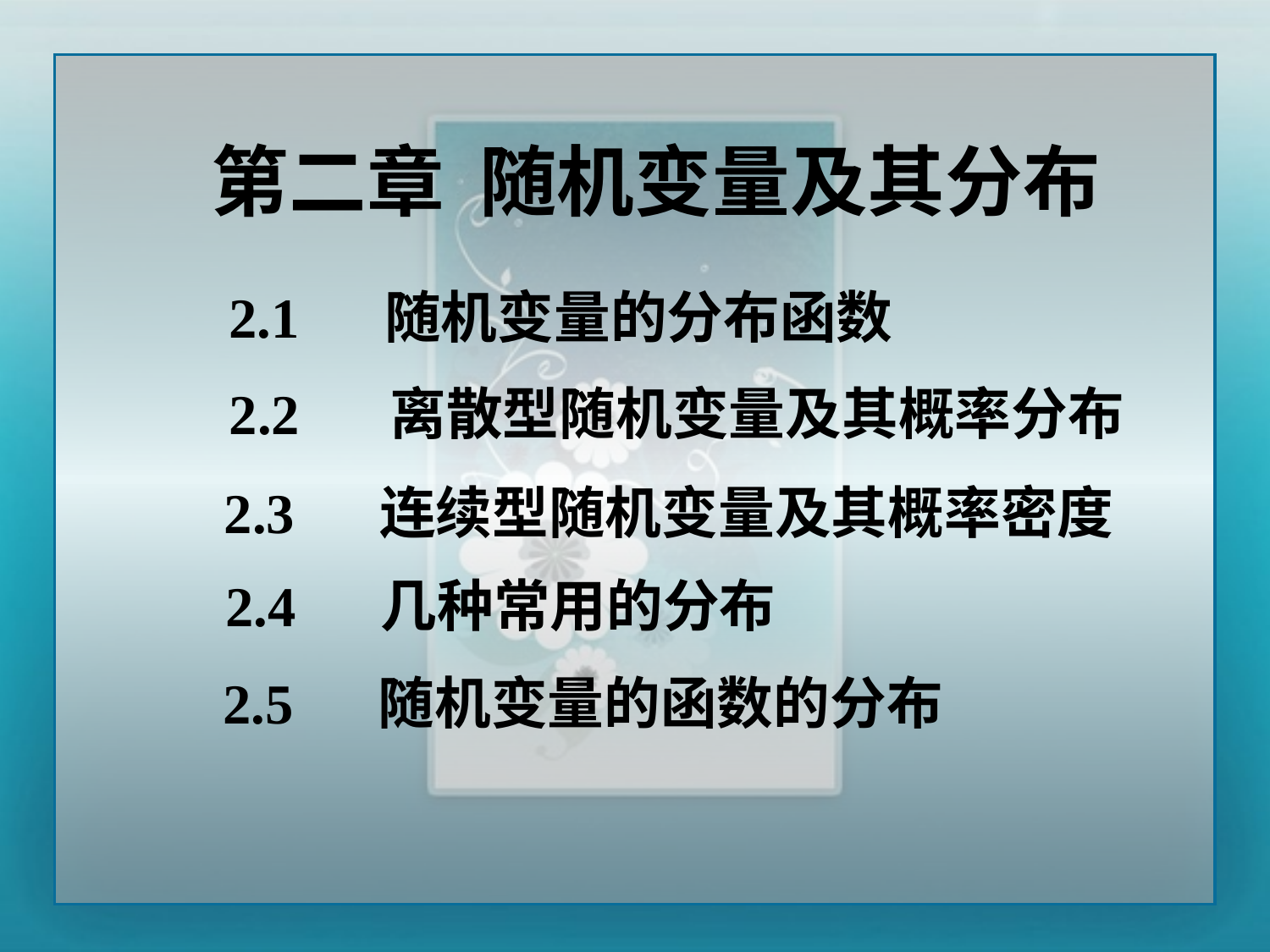

# 第二章  随机变量及其分布
2.1     随机变量的分布函数
2.2    离散型随机变量及其概率分布
2.3     连续型随机变量及其概率密度
2.4     几种常用的分布
2.5     随机变量的函数的分布